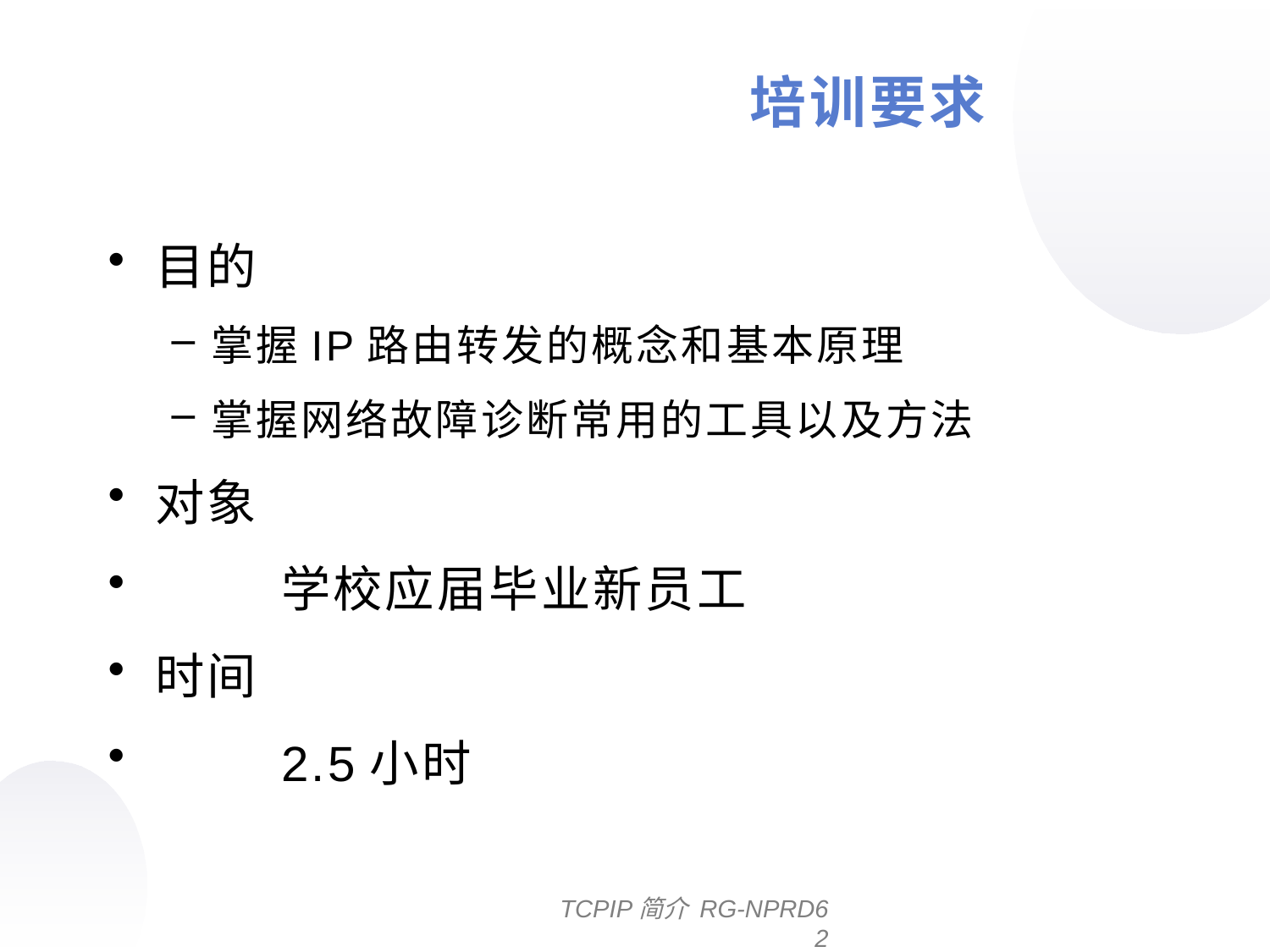

培训要求
目的
掌握IP路由转发的概念和基本原理
掌握网络故障诊断常用的工具以及方法
对象
	学校应届毕业新员工
时间
	2.5小时

TCPIP简介 RG-NPRD6
2